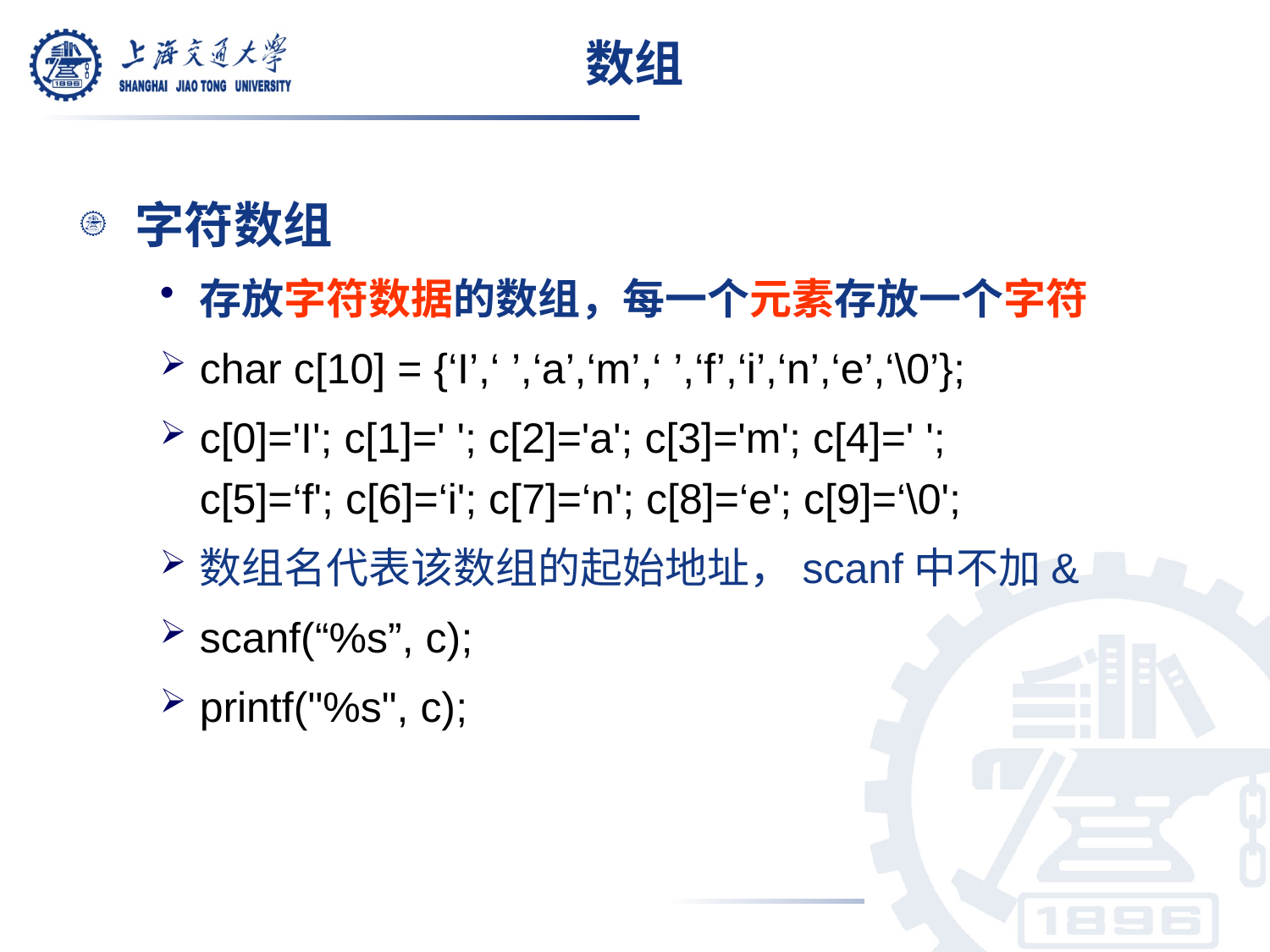

# 数组
字符数组
存放字符数据的数组，每一个元素存放一个字符
char c[10] = {‘I’,‘ ’,‘a’,‘m’,‘ ’,‘f’,‘i’,‘n’,‘e’,‘\0’};
c[0]='I'; c[1]=' '; c[2]='a'; c[3]='m'; c[4]=' ';
c[5]=‘f'; c[6]=‘i'; c[7]=‘n'; c[8]=‘e'; c[9]=‘\0';
数组名代表该数组的起始地址，scanf中不加&
scanf(“%s”, c);
printf("%s", c);